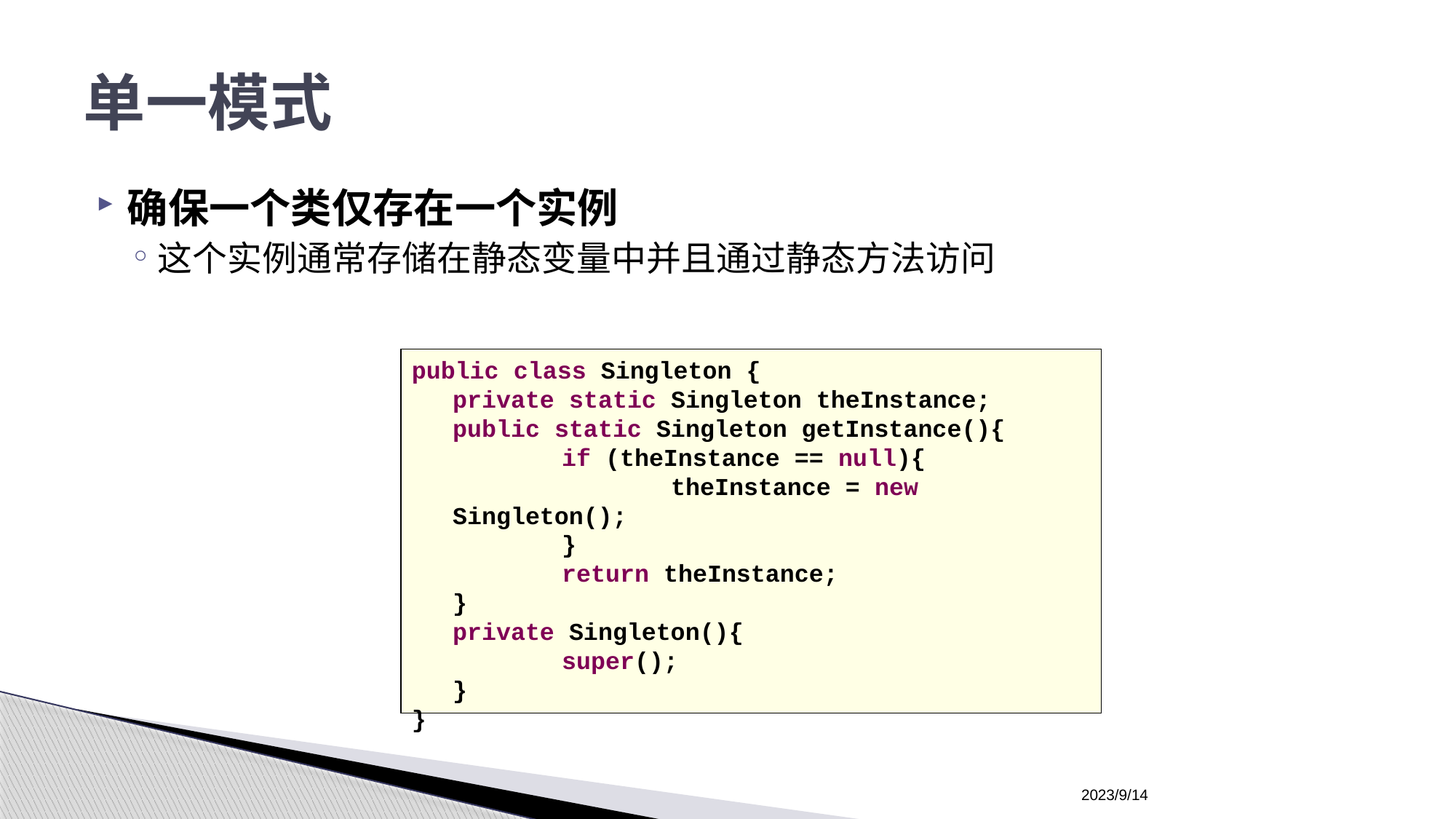

# 单一模式
确保一个类仅存在一个实例
这个实例通常存储在静态变量中并且通过静态方法访问
public class Singleton {
	private static Singleton theInstance;
	public static Singleton getInstance(){
		if (theInstance == null){
			theInstance = new Singleton();
		}
		return theInstance;
	}
	private Singleton(){
		super();
	}
}
2023/9/14